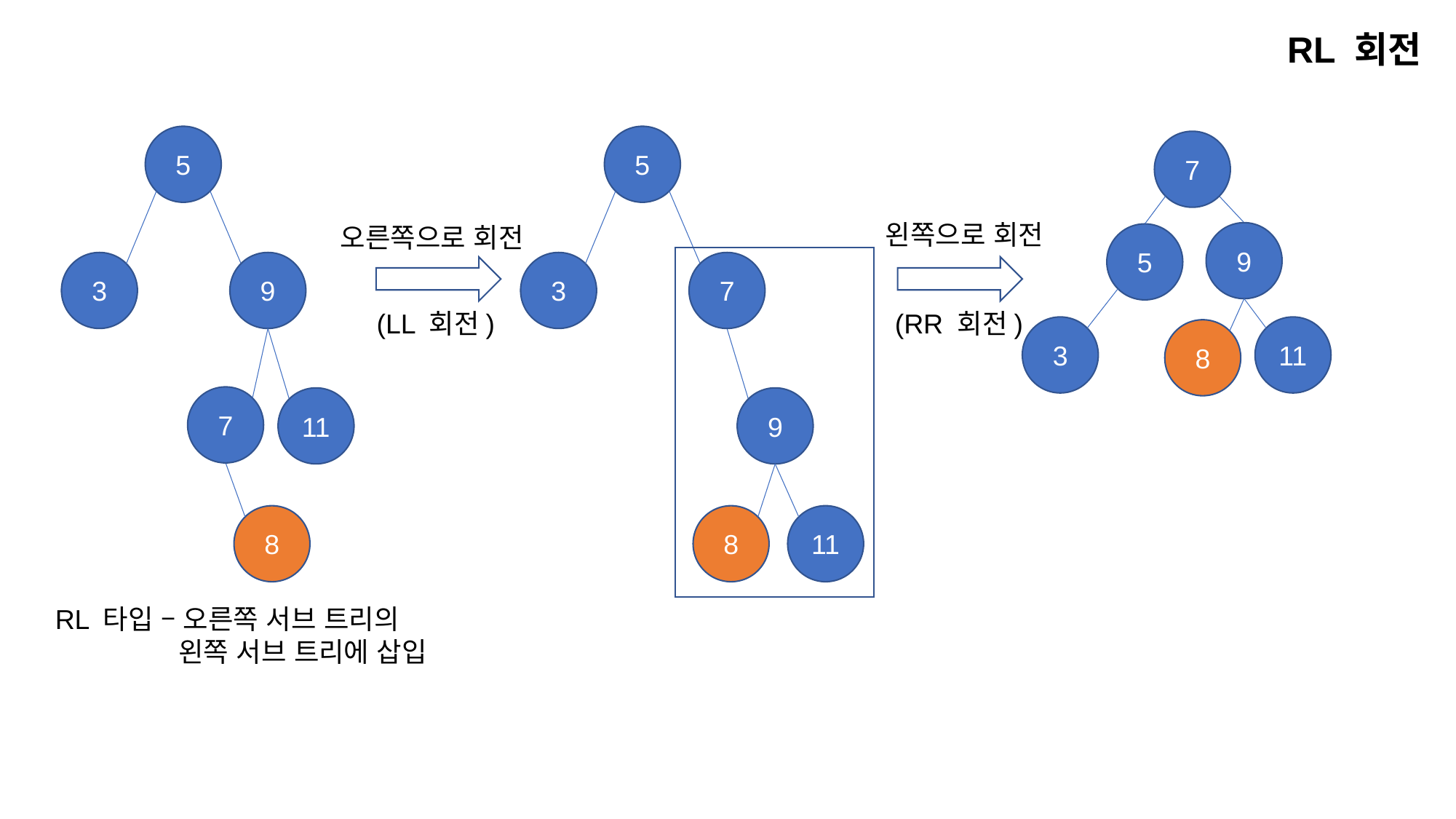

RL 회전
5
9
3
7
11
8
5
7
3
9
8
11
왼쪽으로 회전
오른쪽으로 회전

(LL 회전)
(RR 회전)
7
9
5
3
11
8

RL 타입 – 오른쪽 서브 트리의
	 왼쪽 서브 트리에 삽입